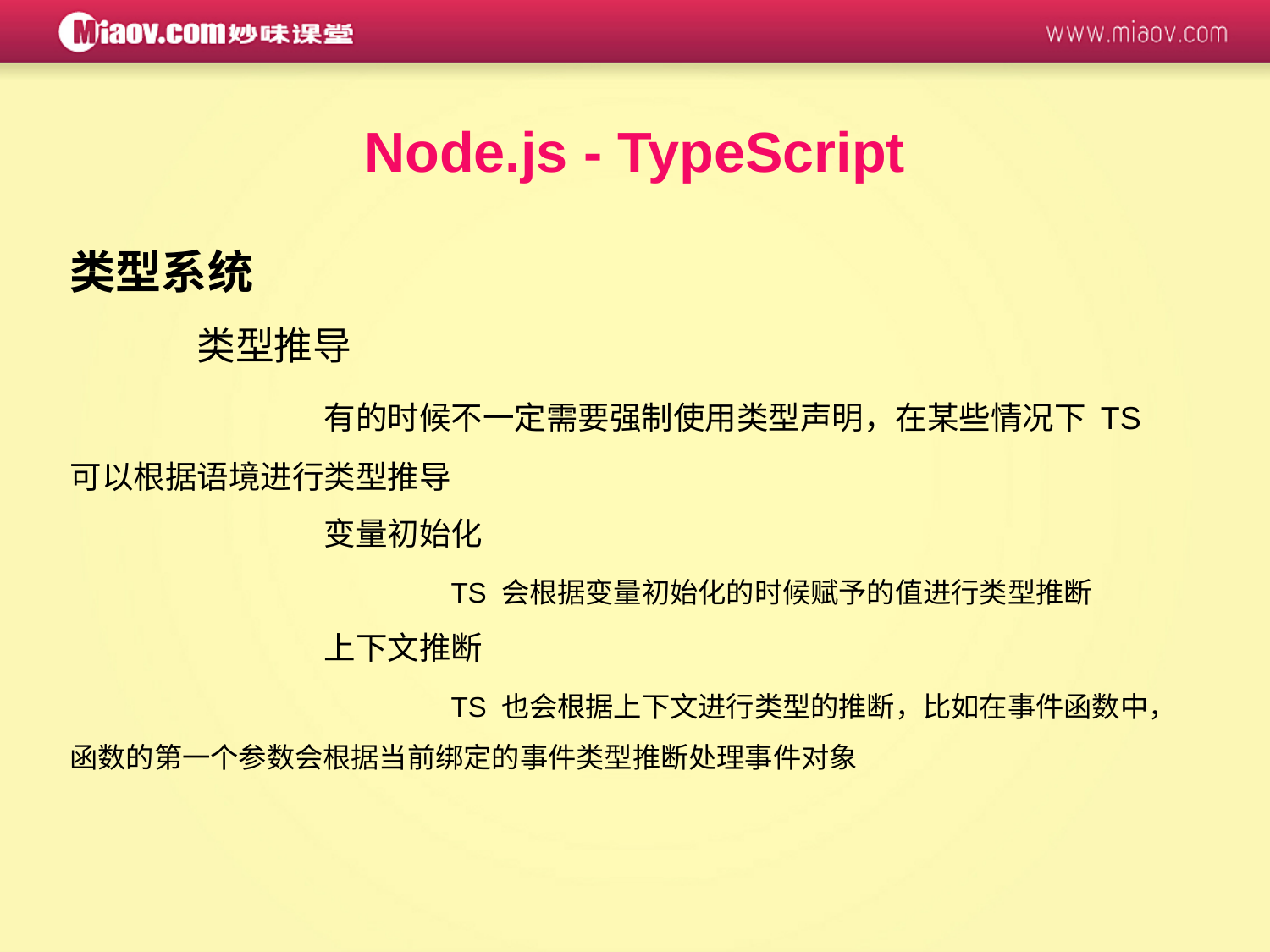

Node.js - TypeScript
类型系统
	类型推导
		有的时候不一定需要强制使用类型声明，在某些情况下 TS 可以根据语境进行类型推导
		变量初始化
			TS 会根据变量初始化的时候赋予的值进行类型推断
		上下文推断
			TS 也会根据上下文进行类型的推断，比如在事件函数中，函数的第一个参数会根据当前绑定的事件类型推断处理事件对象